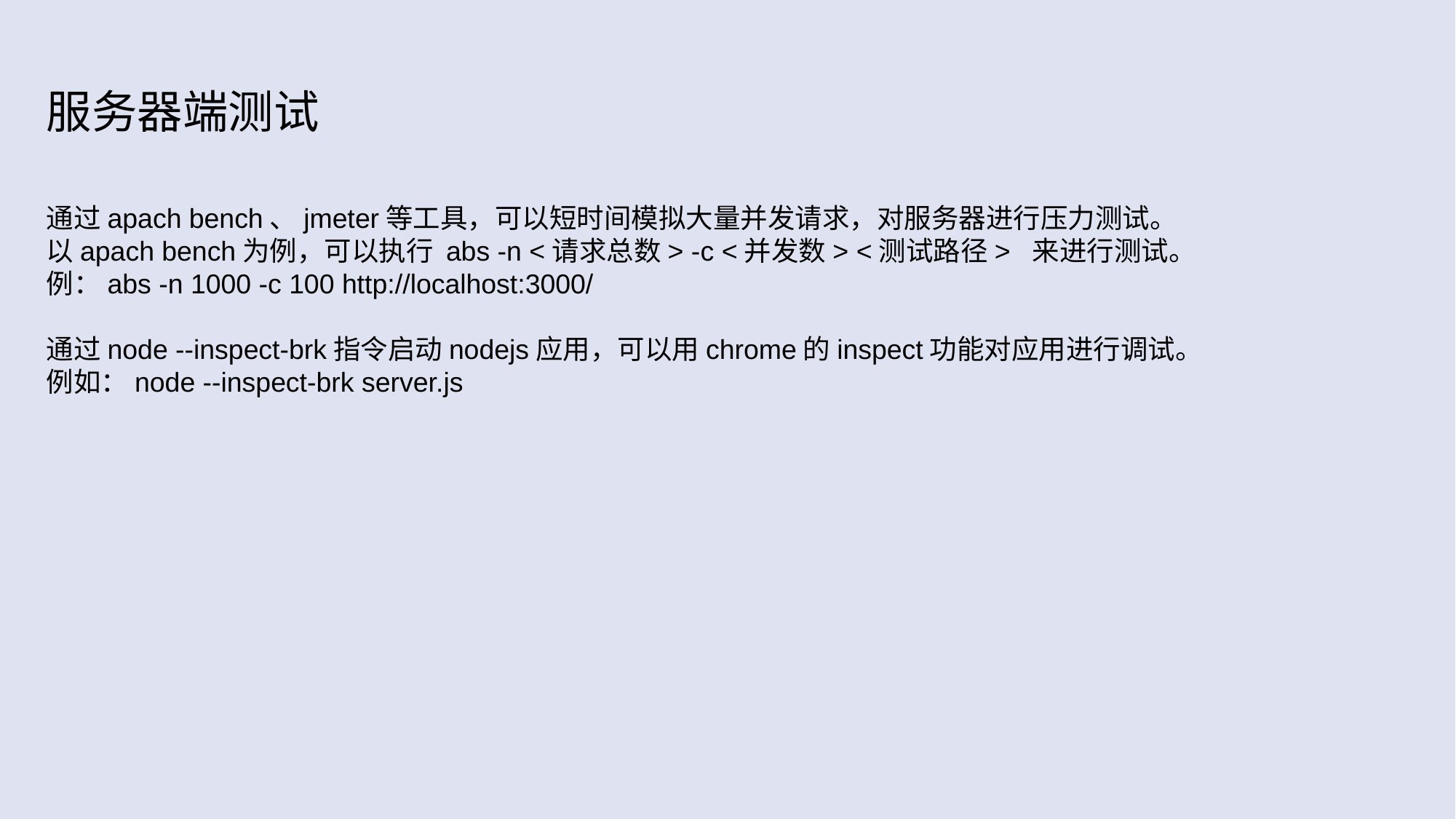

服务器端测试
通过apach bench、jmeter等工具，可以短时间模拟大量并发请求，对服务器进行压力测试。
以apach bench为例，可以执行 abs -n <请求总数> -c <并发数> <测试路径>  来进行测试。
例：abs -n 1000 -c 100 http://localhost:3000/

通过node --inspect-brk指令启动nodejs应用，可以用chrome的inspect功能对应用进行调试。
例如：node --inspect-brk server.js